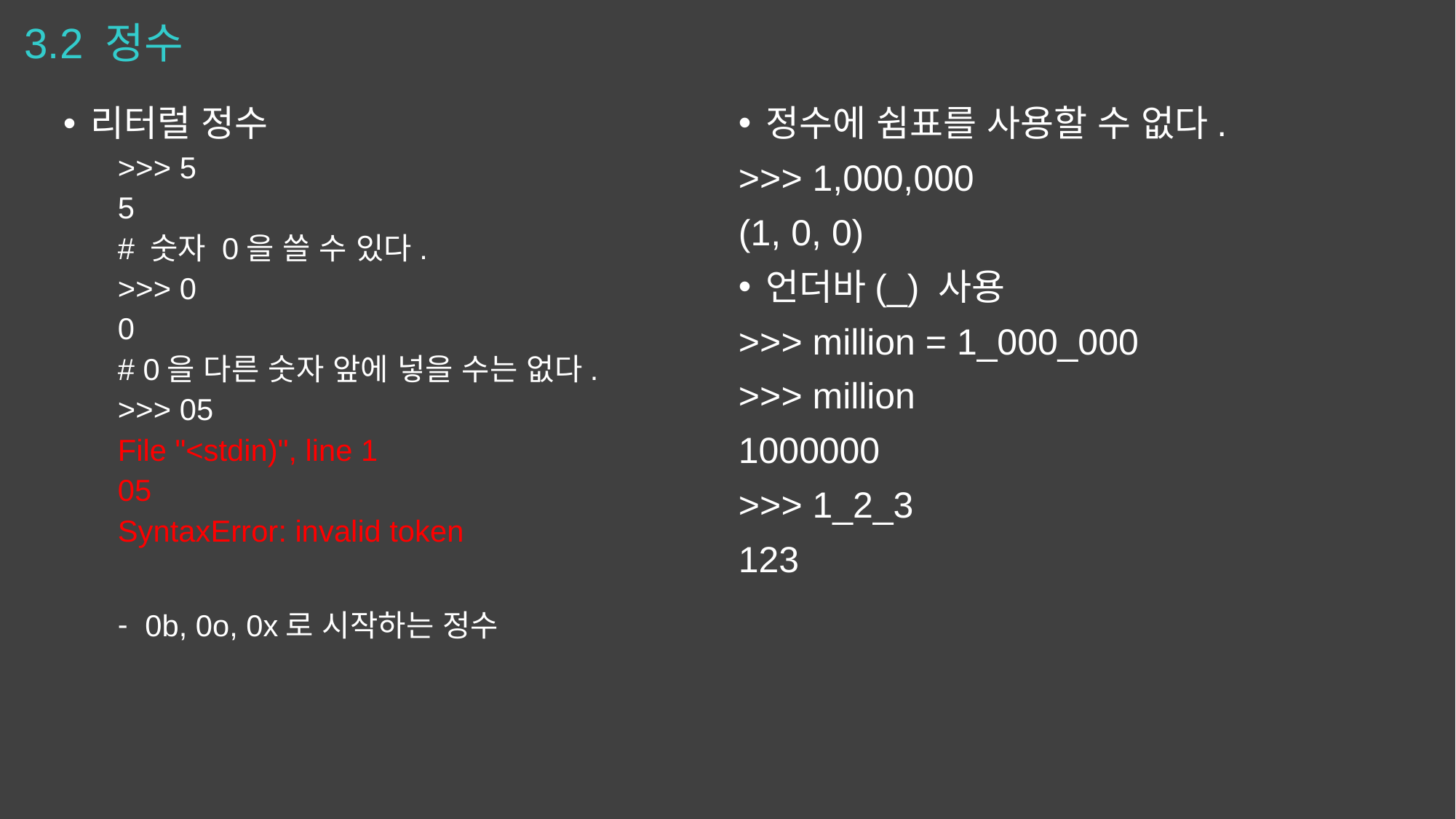

# 3.2 정수
리터럴 정수
>>> 5
5
# 숫자 0을 쓸 수 있다.
>>> 0
0
# 0을 다른 숫자 앞에 넣을 수는 없다.
>>> 05
File "<stdin)", line 1
05
SyntaxError: invalid token

0b, 0o, 0x로 시작하는 정수
정수에 쉼표를 사용할 수 없다.
>>> 1,000,000
(1, 0, 0)
언더바(_) 사용
>>> million = 1_000_000
>>> million
1000000
>>> 1_2_3
123